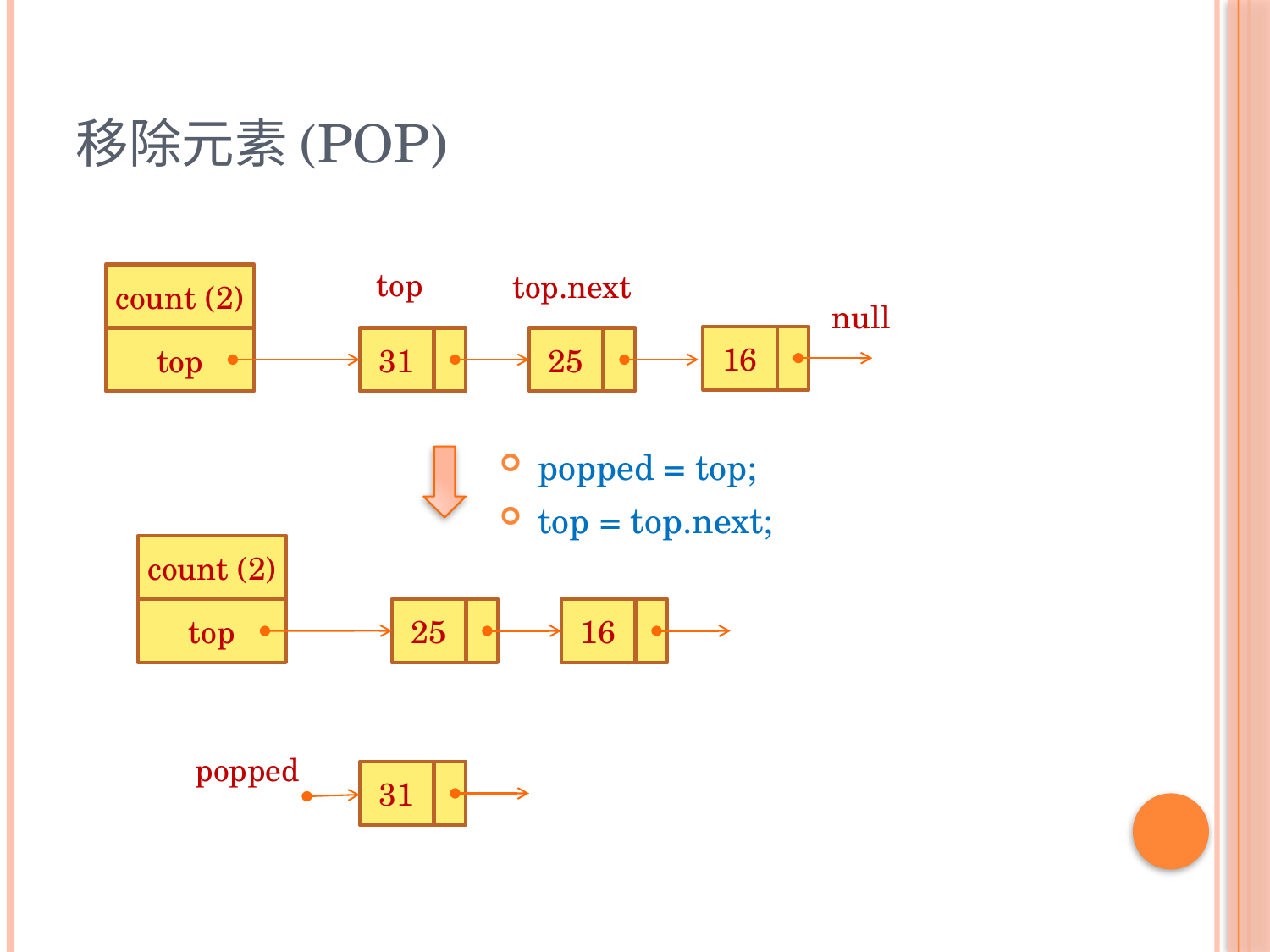

# 移除元素(POP)
top
top.next
count (2)
null
16

top
31

25

popped = top;
top = top.next;

count (2)
top
25

16

popped
31